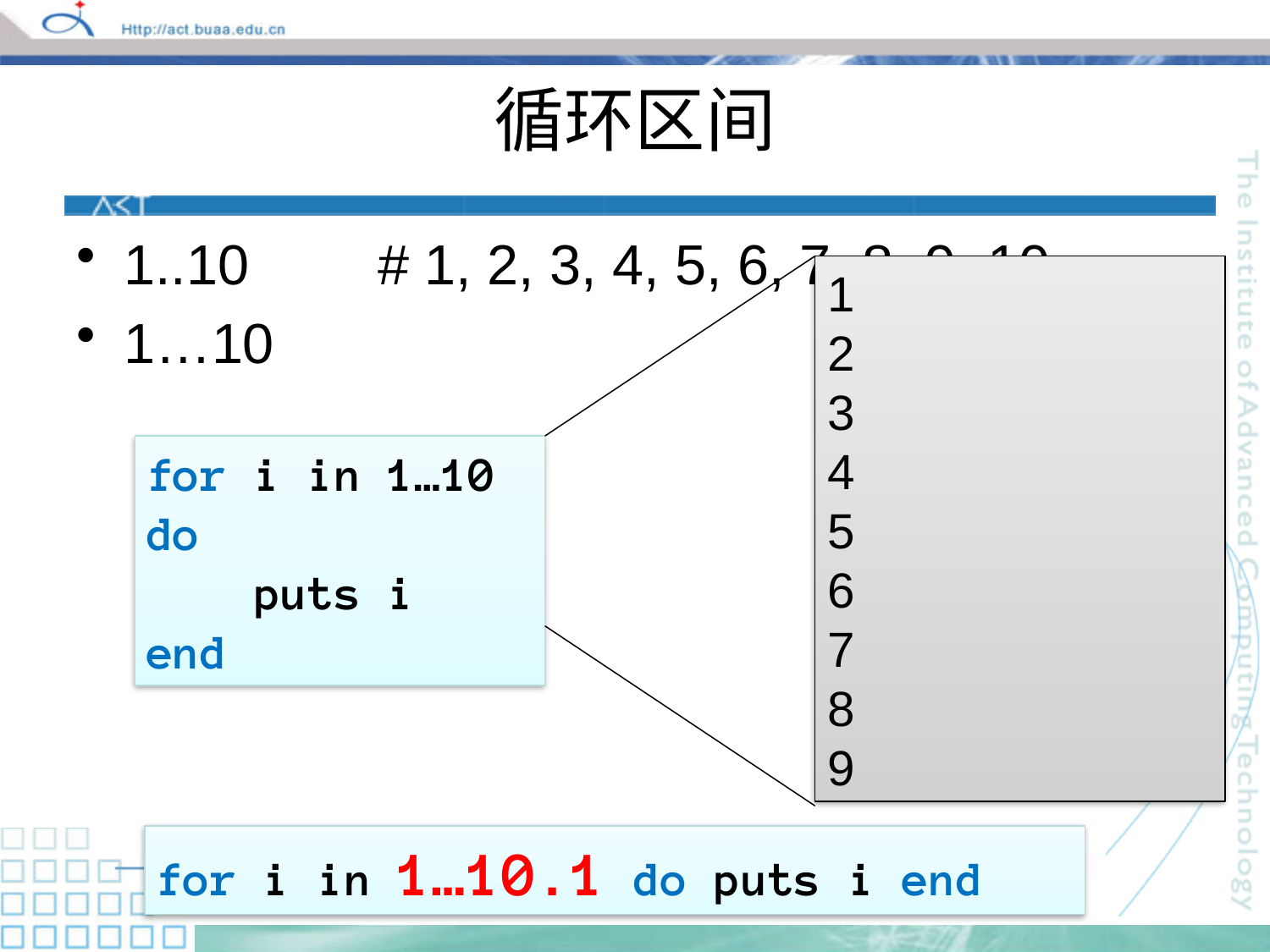

# 循环区间
1..10		# 1, 2, 3, 4, 5, 6, 7, 8, 9, 10
1…10

1
2
3
4
5
6
7
8
9
for i in 1…10 do
    puts i
end
for i in 1…10.1 do puts i end